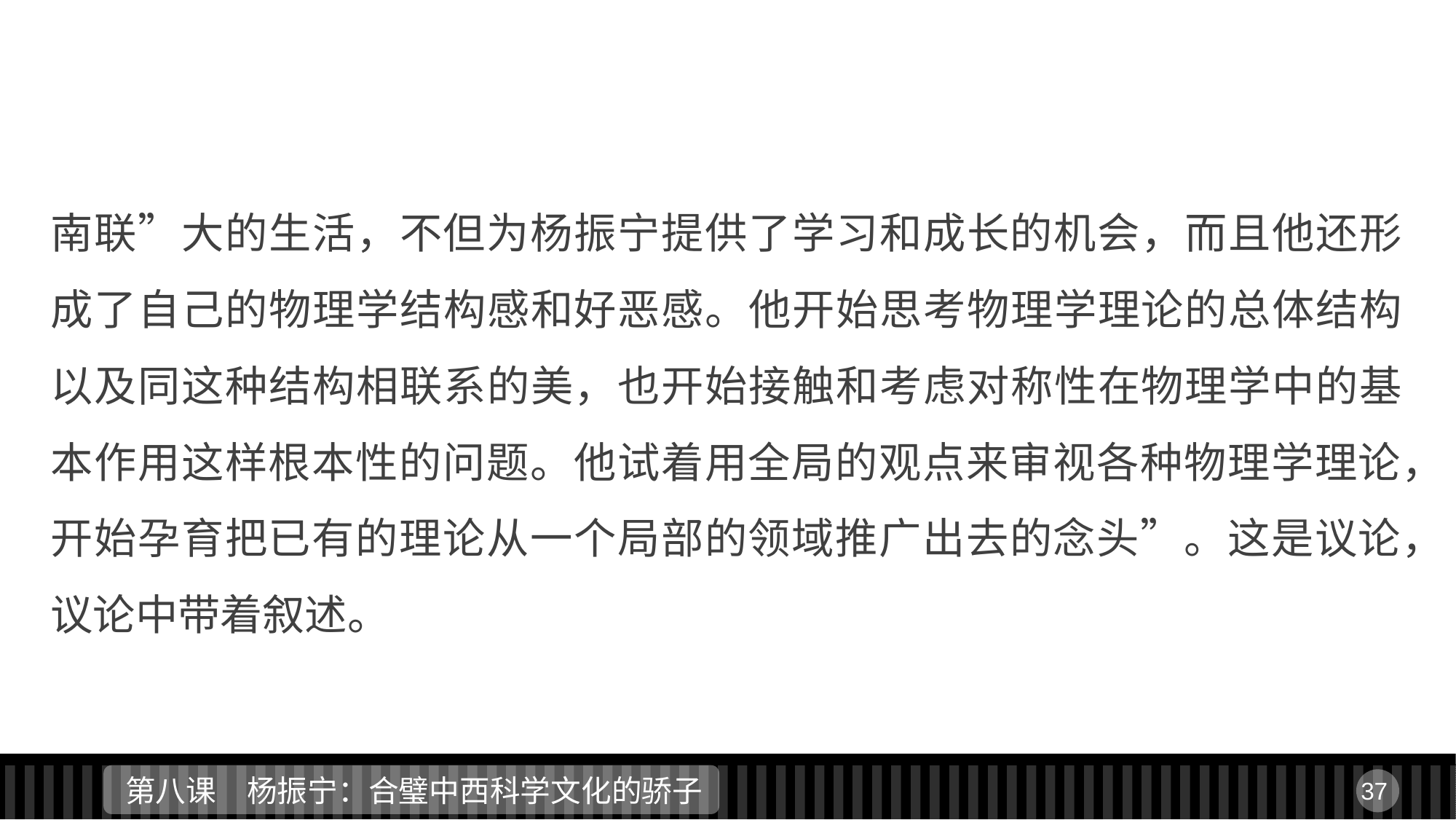

南联”大的生活，不但为杨振宁提供了学习和成长的机会，而且他还形成了自己的物理学结构感和好恶感。他开始思考物理学理论的总体结构以及同这种结构相联系的美，也开始接触和考虑对称性在物理学中的基本作用这样根本性的问题。他试着用全局的观点来审视各种物理学理论，开始孕育把已有的理论从一个局部的领域推广出去的念头”。这是议论，议论中带着叙述。